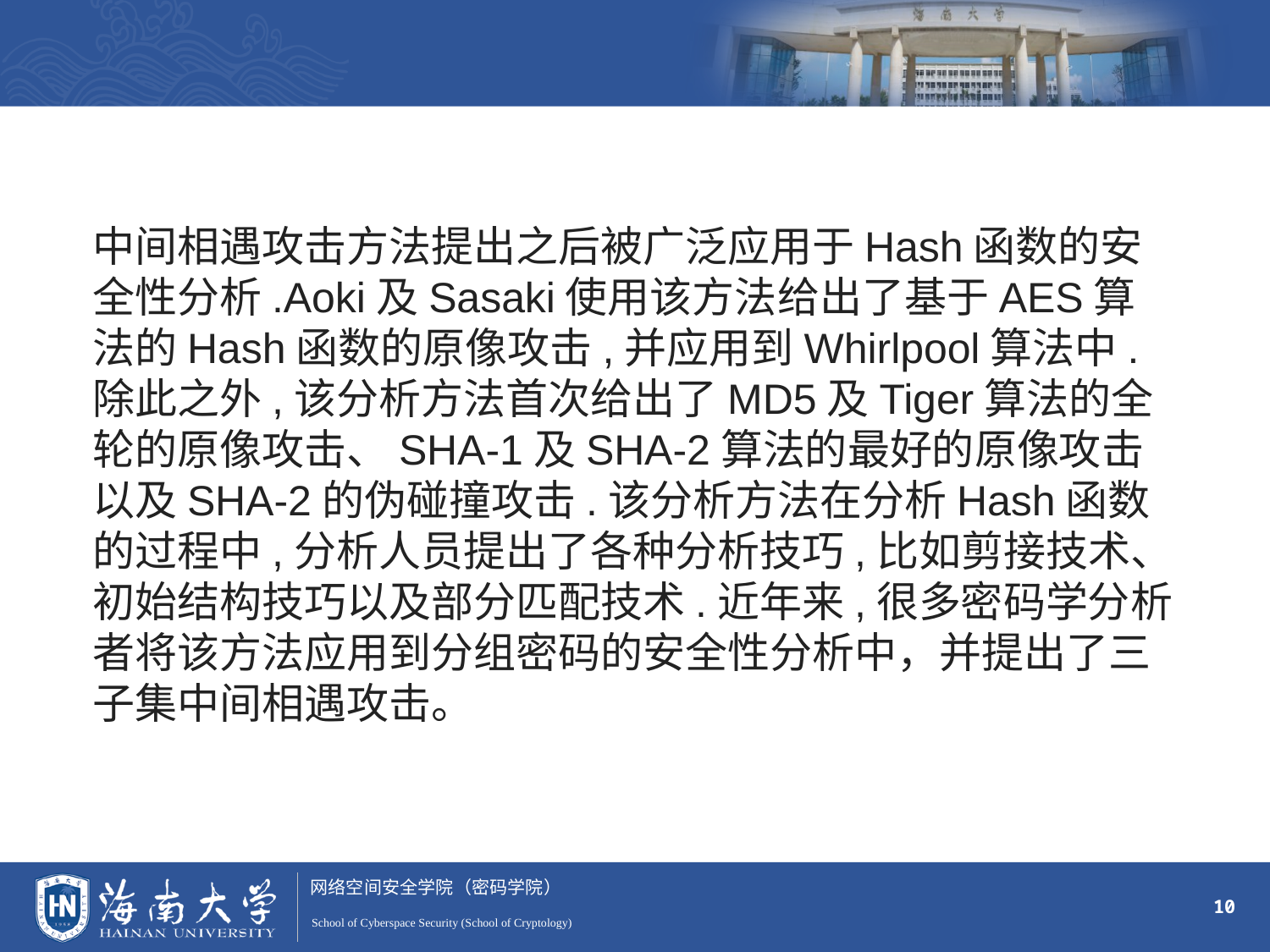

中间相遇攻击方法提出之后被广泛应用于Hash函数的安全性分析.Aoki及Sasaki使用该方法给出了基于AES算法的Hash函数的原像攻击,并应用到Whirlpool算法中.除此之外,该分析方法首次给出了MD5及Tiger算法的全轮的原像攻击、SHA-1及SHA-2算法的最好的原像攻击以及SHA-2的伪碰撞攻击.该分析方法在分析Hash函数的过程中,分析人员提出了各种分析技巧,比如剪接技术、初始结构技巧以及部分匹配技术.近年来,很多密码学分析者将该方法应用到分组密码的安全性分析中，并提出了三子集中间相遇攻击。
10